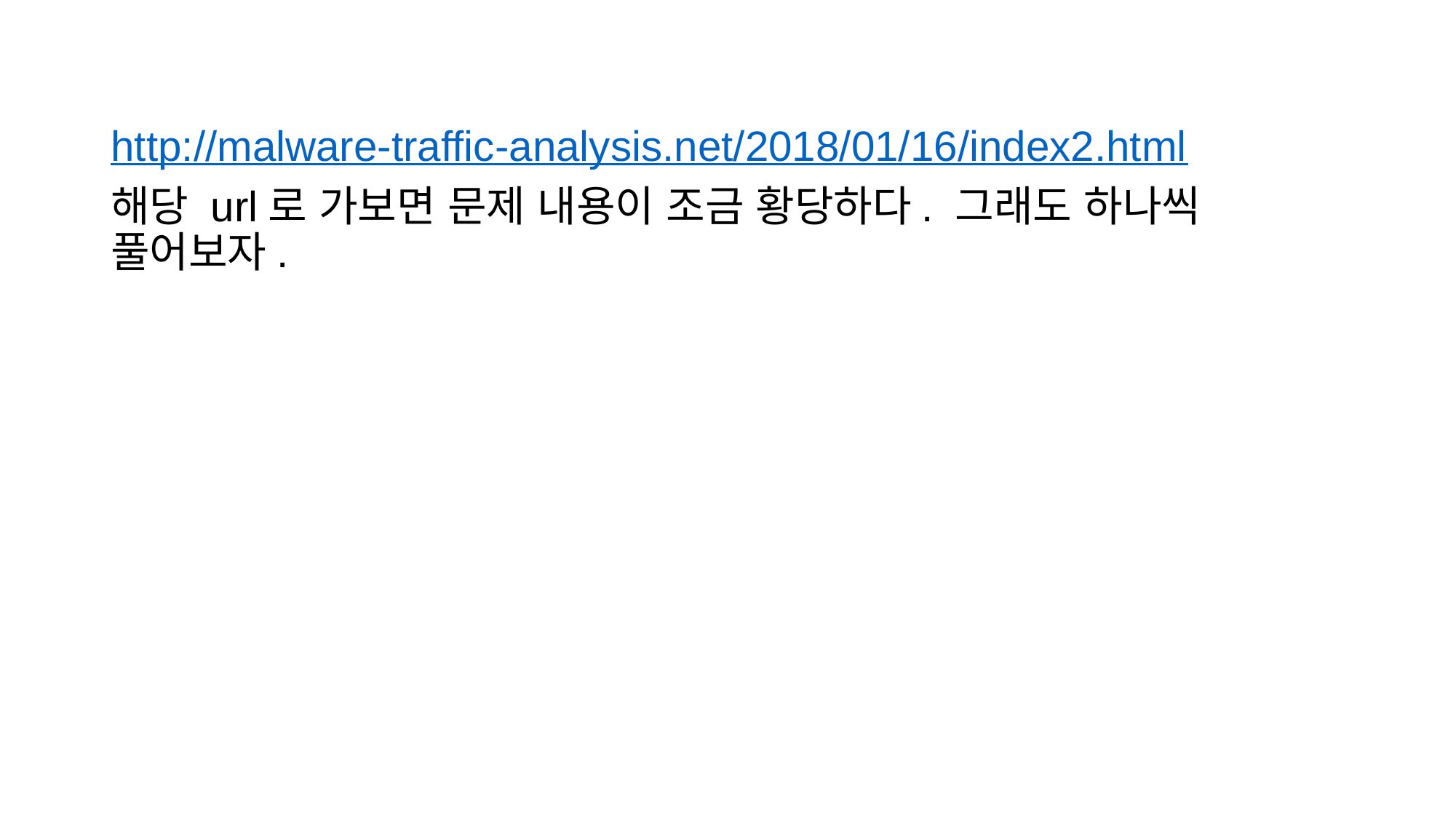

http://malware-traffic-analysis.net/2018/01/16/index2.html
해당 url로 가보면 문제 내용이 조금 황당하다. 그래도 하나씩 풀어보자.